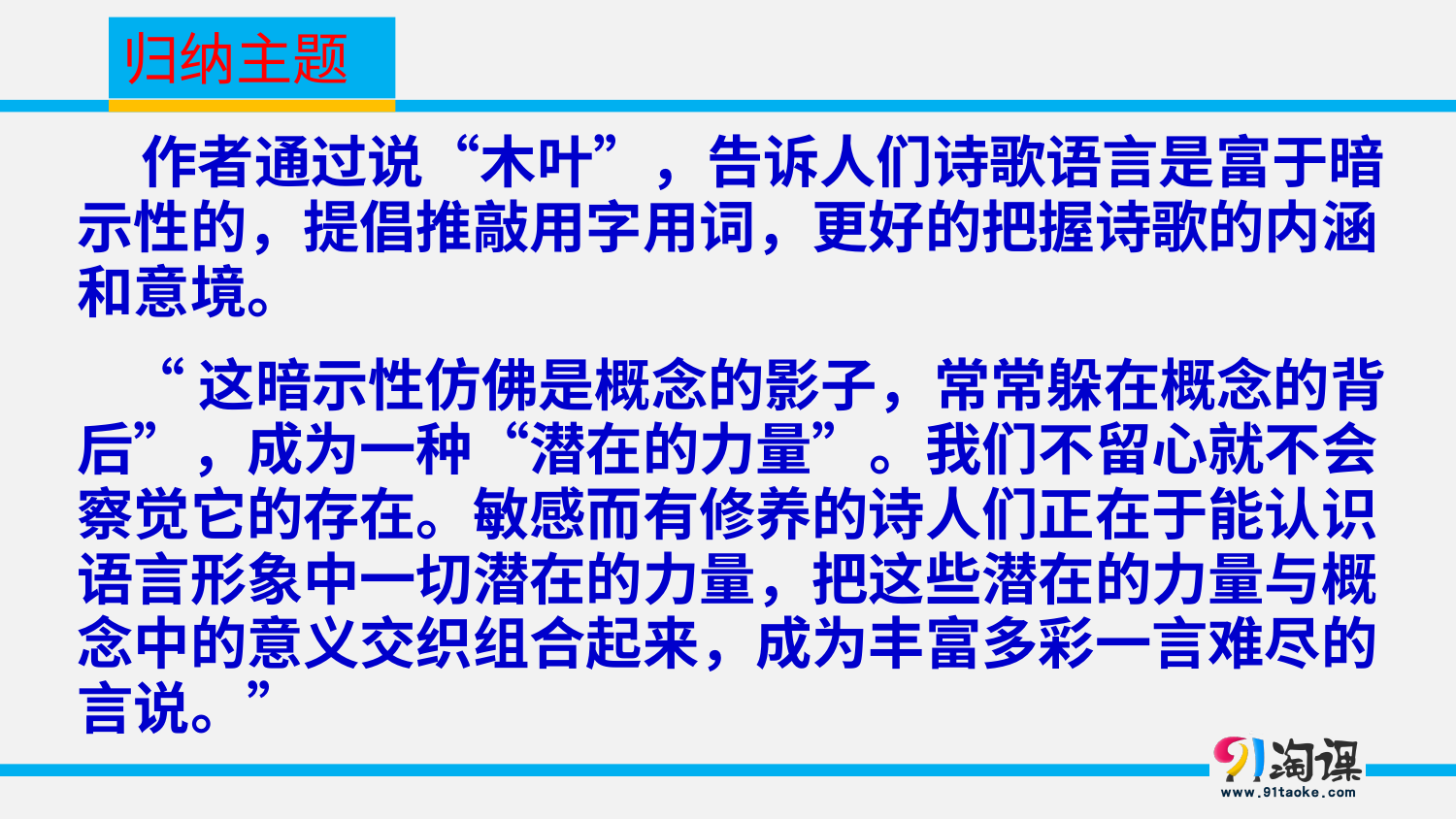

归纳主题
    作者通过说“木叶”，告诉人们诗歌语言是富于暗示性的，提倡推敲用字用词，更好的把握诗歌的内涵和意境。
    “这暗示性仿佛是概念的影子，常常躲在概念的背后”，成为一种“潜在的力量”。我们不留心就不会察觉它的存在。敏感而有修养的诗人们正在于能认识语言形象中一切潜在的力量，把这些潜在的力量与概念中的意义交织组合起来，成为丰富多彩一言难尽的言说。”